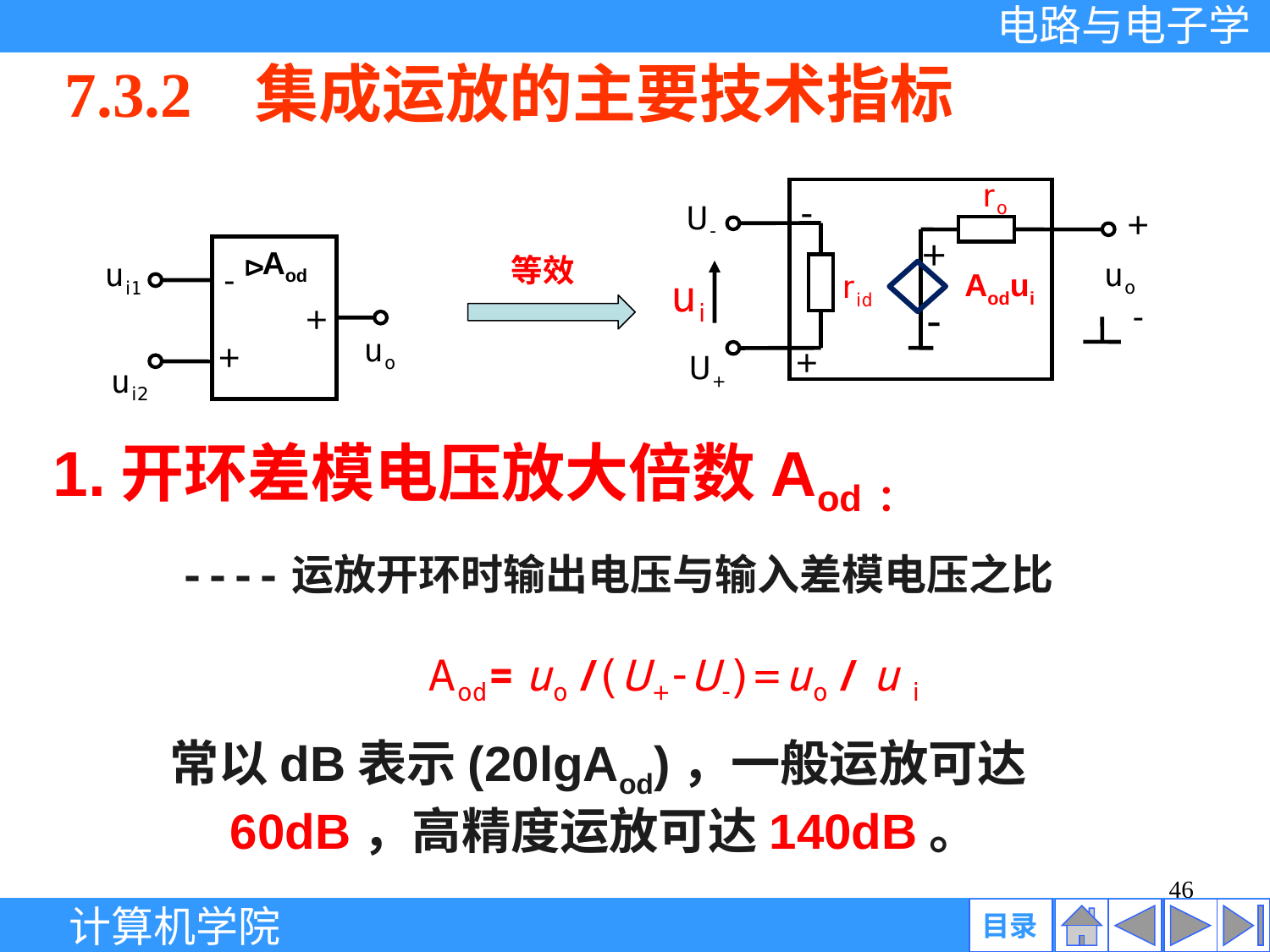

7.3.2   集成运放的主要技术指标
ro

-
U-
+

uo

Aodui
rid
ui

-

+
U+

+

-

等效

 Aod
ui1
-

+

uo
+
ui2

Δ
1.开环差模电压放大倍数Aod：
----运放开环时输出电压与输入差模电压之比
    Aod= uo /(U+-U-)=uo / u i
常以dB表示(20lgAod)，一般运放可达60dB，高精度运放可达140dB。